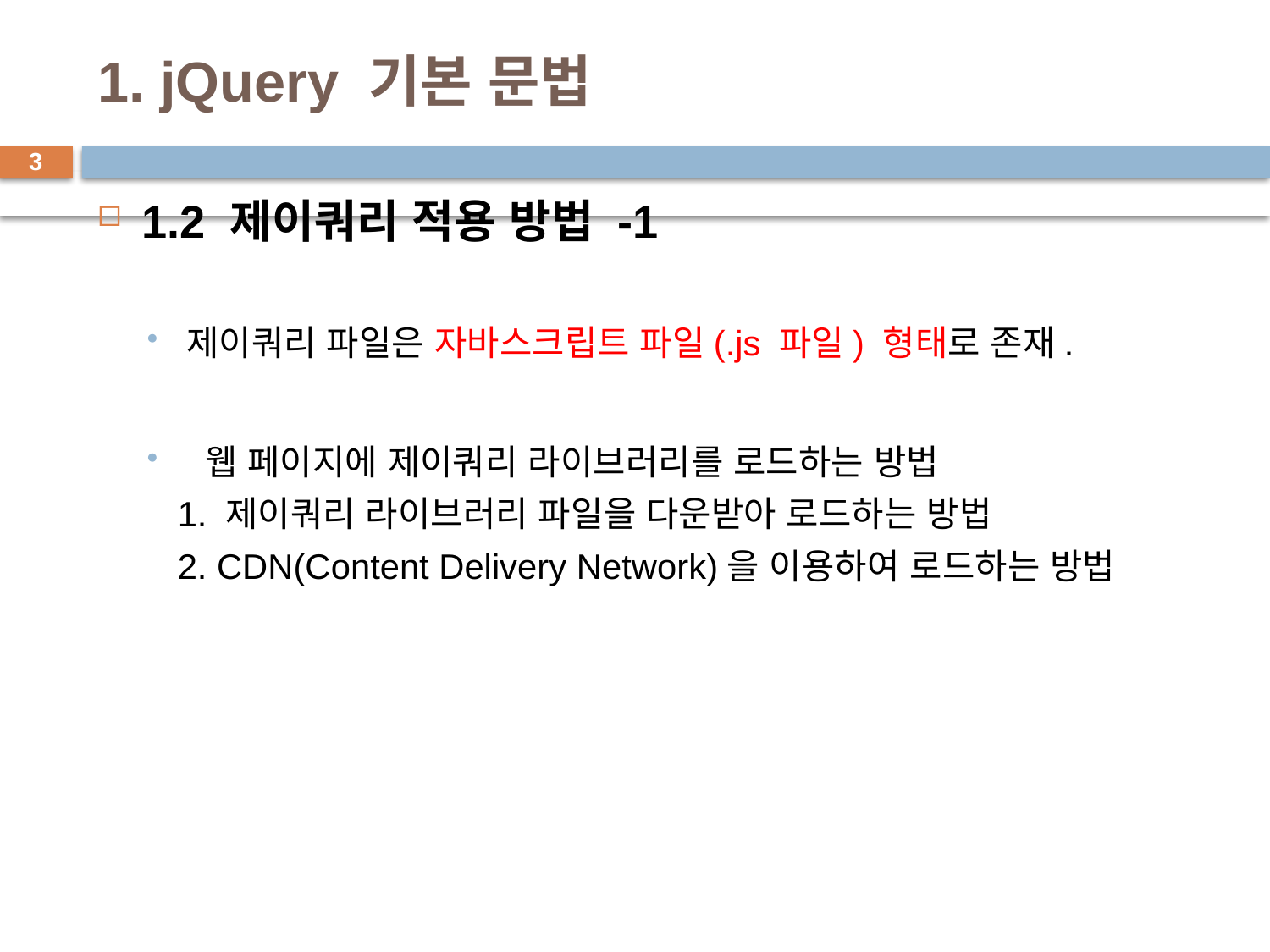

# 1. jQuery 기본 문법
3
1.2 제이쿼리 적용 방법 -1

제이쿼리 파일은 자바스크립트 파일(.js 파일) 형태로 존재.

 웹 페이지에 제이쿼리 라이브러리를 로드하는 방법
   1. 제이쿼리 라이브러리 파일을 다운받아 로드하는 방법
   2. CDN(Content Delivery Network)을 이용하여 로드하는 방법